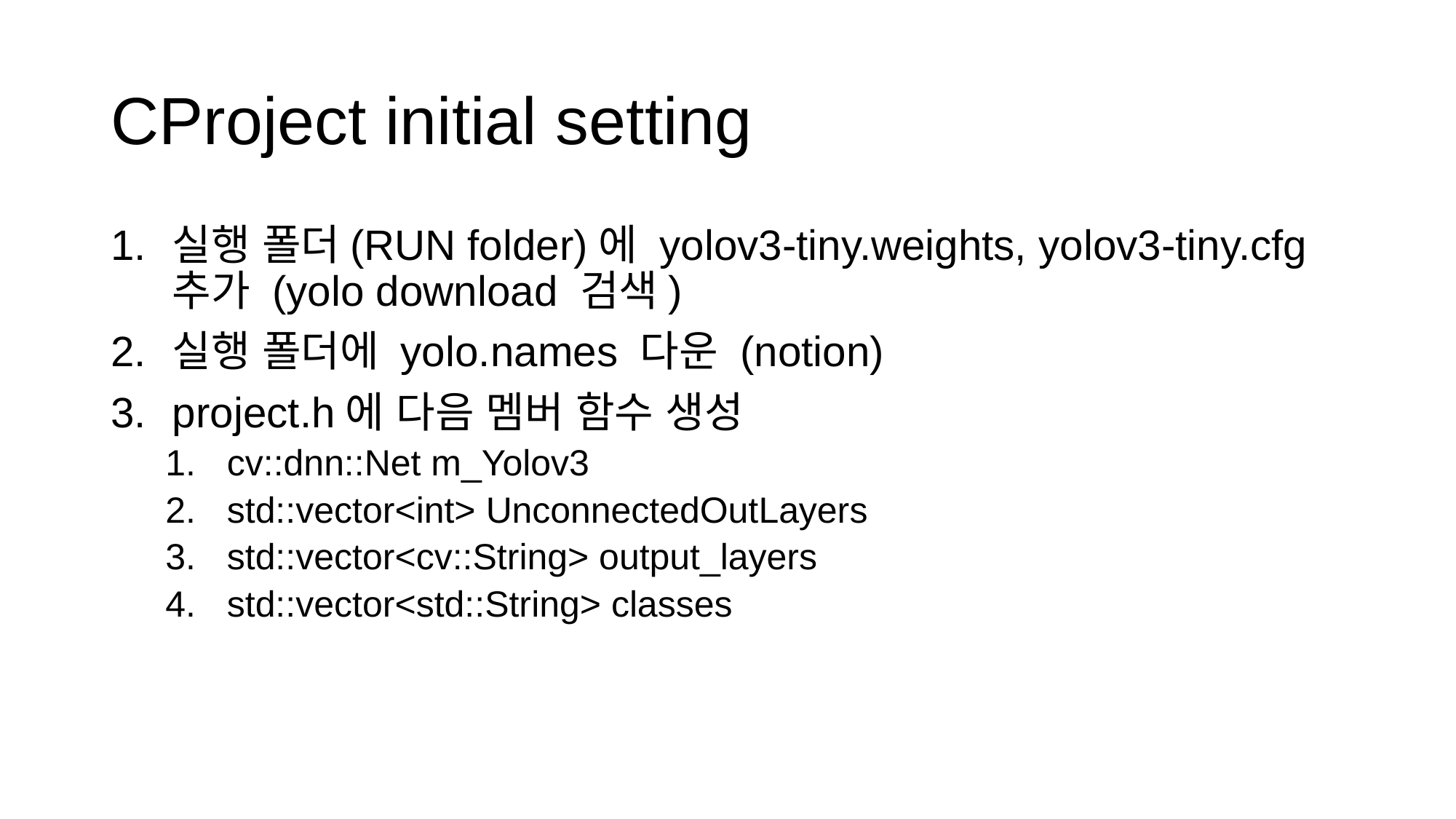

# CProject initial setting
실행 폴더(RUN folder)에 yolov3-tiny.weights, yolov3-tiny.cfg 추가 (yolo download 검색)
실행 폴더에 yolo.names 다운 (notion)
project.h에 다음 멤버 함수 생성
cv::dnn::Net m_Yolov3
std::vector<int> UnconnectedOutLayers
std::vector<cv::String> output_layers
std::vector<std::String> classes